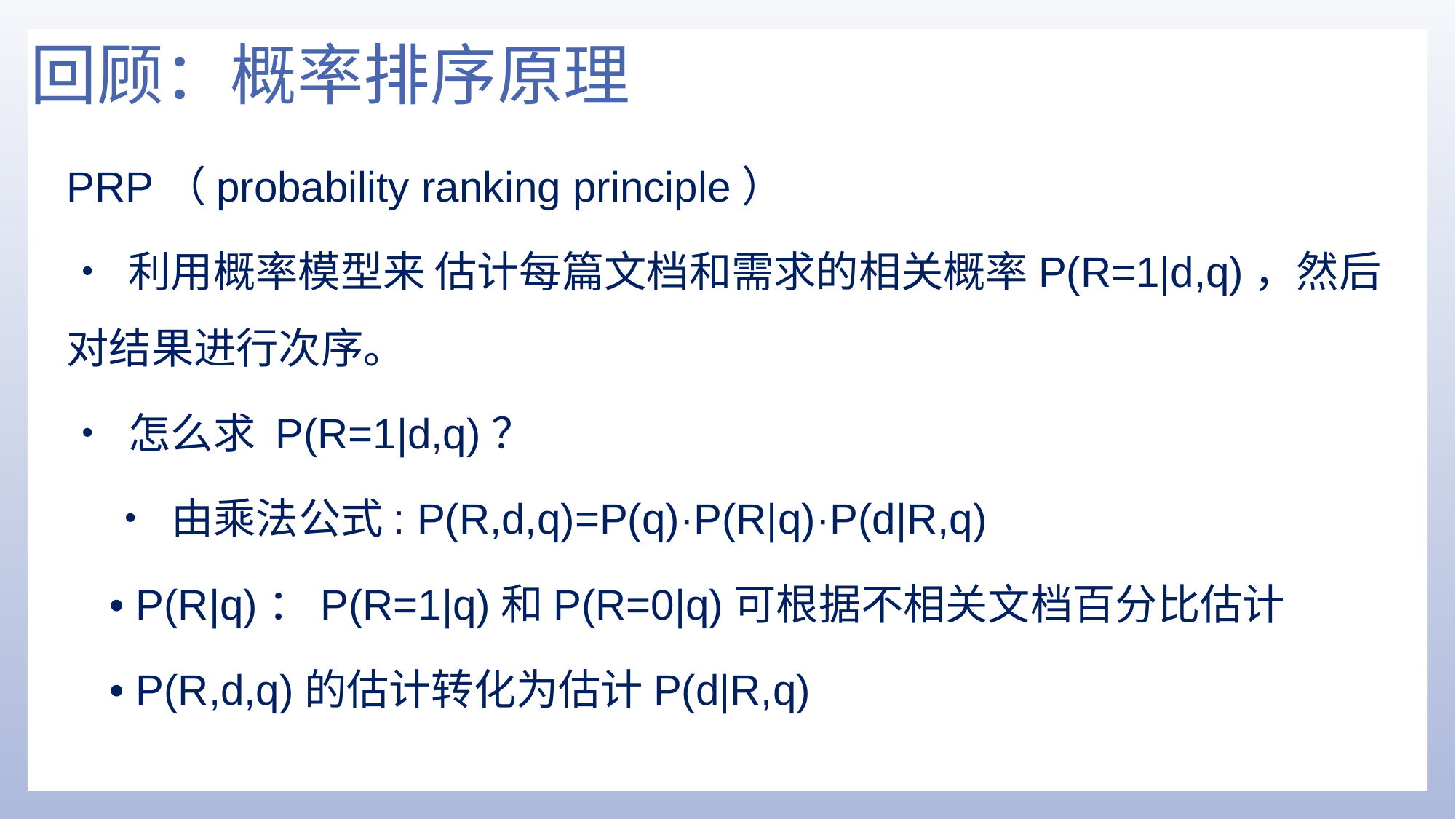

# 回顾：概率排序原理
PRP（probability ranking principle）
• 利用概率模型来 估计每篇文档和需求的相关概率P(R=1|d,q)，然后对结果进行次序。
• 怎么求 P(R=1|d,q)？
• 由乘法公式: P(R,d,q)=P(q)·P(R|q)·P(d|R,q)
• P(R|q)：P(R=1|q)和P(R=0|q)可根据不相关文档百分比估计
• P(R,d,q)的估计转化为估计P(d|R,q)